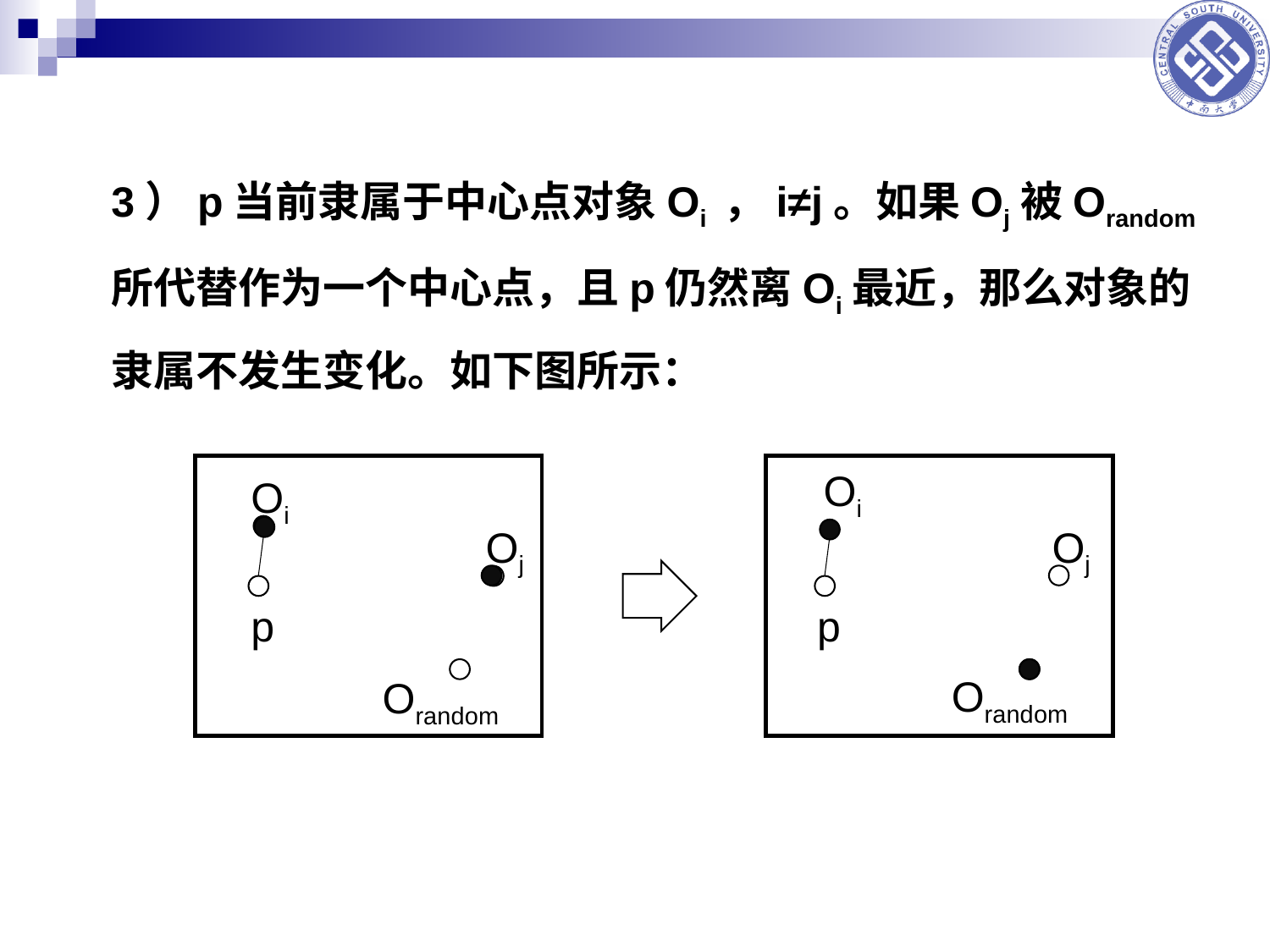

3）p当前隶属于中心点对象Oi ，i≠j。如果Oj被Orandom所代替作为一个中心点，且p仍然离Oi最近，那么对象的隶属不发生变化。如下图所示：

Oi
Oj

p

Orandom

Oi
Oj

p

Orandom